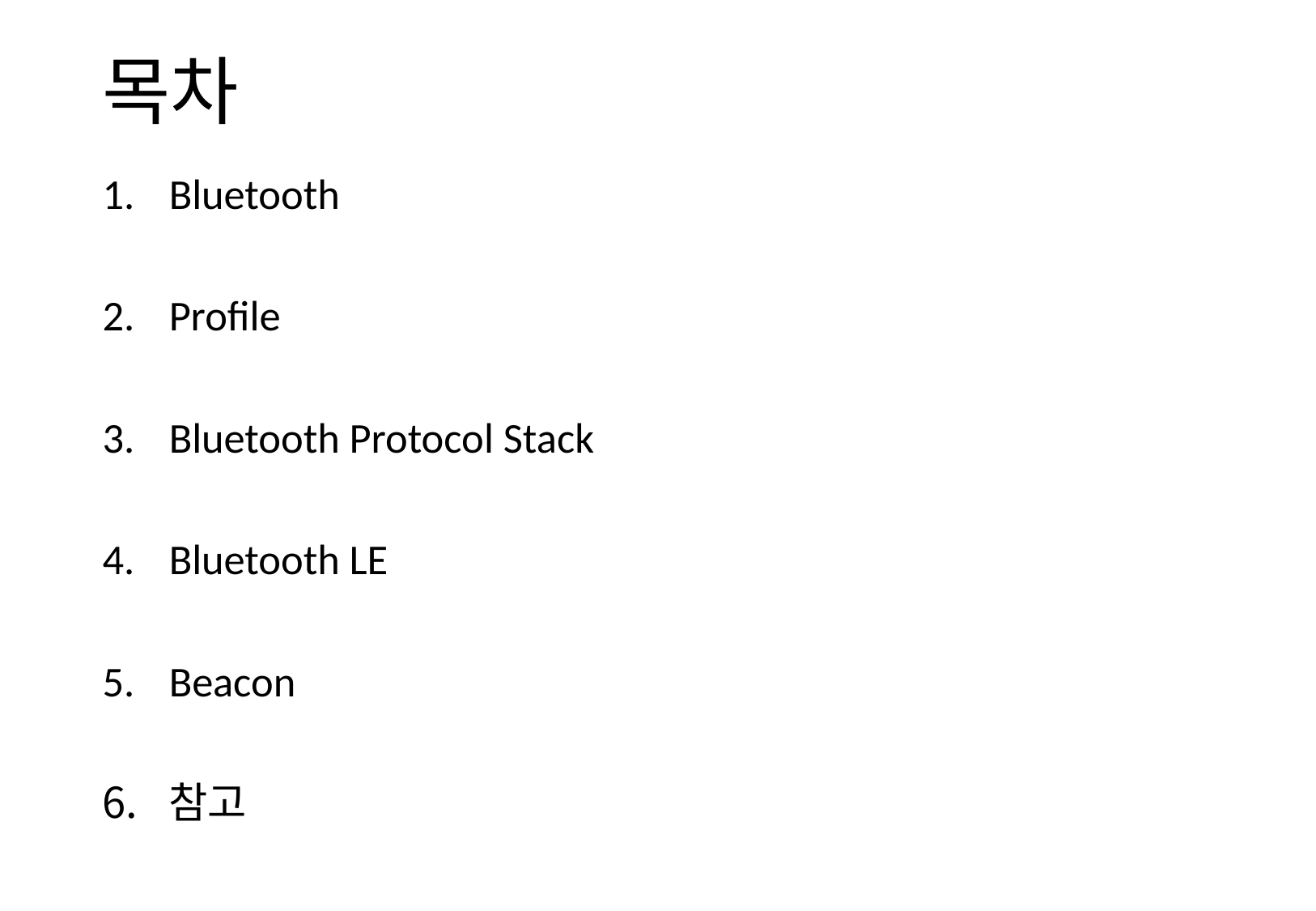

# 목차
Bluetooth

Profile

Bluetooth Protocol Stack

Bluetooth LE

Beacon

참고